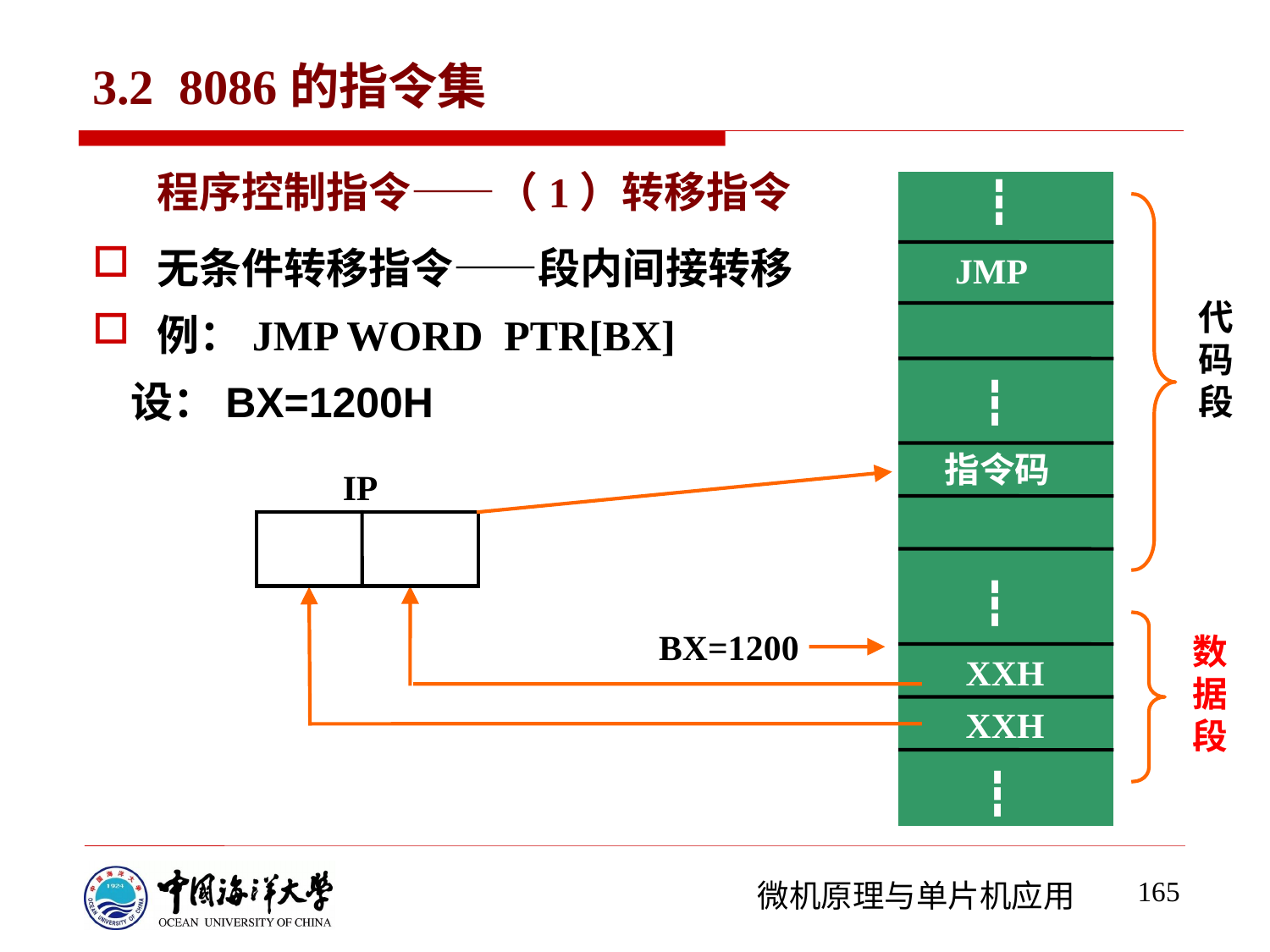

# 3.2  8086的指令集
程序控制指令——（1）转移指令
无条件转移指令——段内间接转移
例：JMP WORD  PTR[BX]
   设：BX=1200H

┇

JMP
代码段

┇
指令码

IP

┇

BX=1200
数据段

XXH

XXH

┇
165